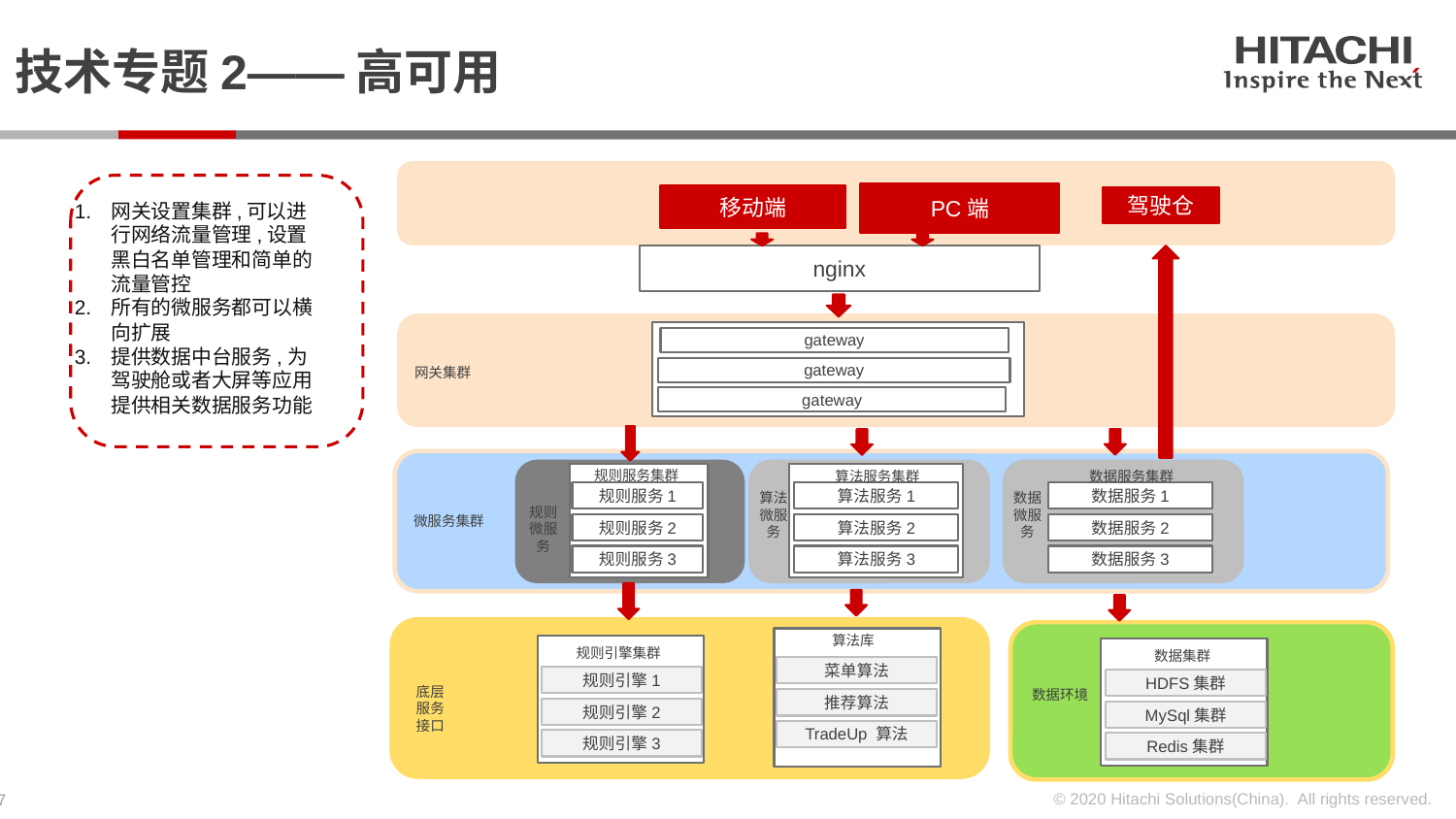

# 技术专题2——高可用

PC端
移动端
驾驶仓
网关设置集群,可以进行网络流量管理,设置黑白名单管理和简单的流量管控
所有的微服务都可以横向扩展
提供数据中台服务,为驾驶舱或者大屏等应用提供相关数据服务功能

nginx

gateway
网关集群
gateway
gateway

规则服务集群
算法服务集群
数据服务集群

算法微服务
数据微服务
规则服务1
算法服务1
数据服务1
规则微服务
微服务集群
规则服务2
算法服务2
数据服务2
规则服务3
算法服务3
数据服务3

算法库

规则引擎集群

数据集群
菜单算法
规则引擎1
HDFS集群
底层服务接口
数据环境
推荐算法
规则引擎2
MySql集群
TradeUp 算法
规则引擎3
Redis集群